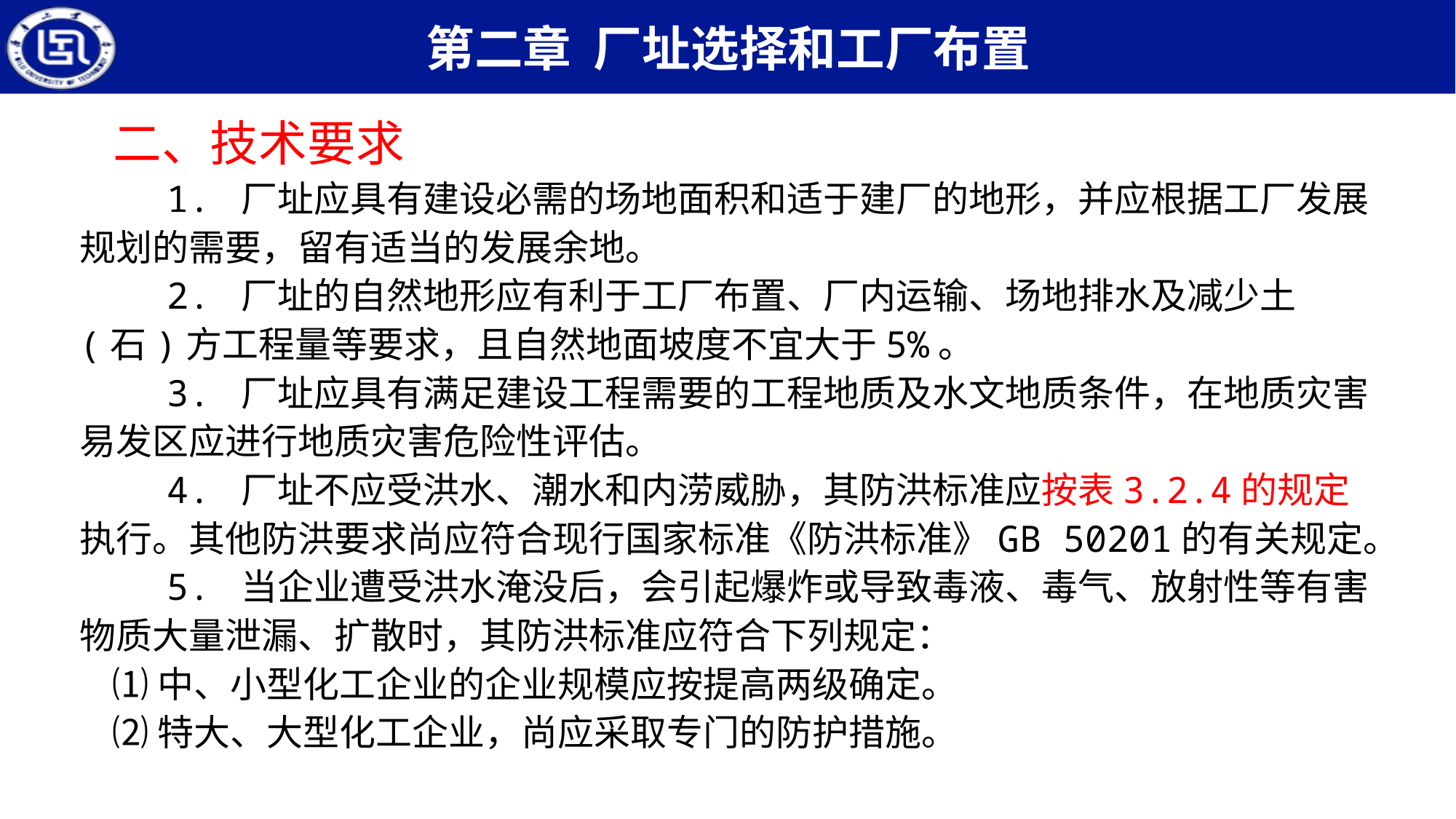

二、技术要求
    1. 厂址应具有建设必需的场地面积和适于建厂的地形，并应根据工厂发展规划的需要，留有适当的发展余地。
    2. 厂址的自然地形应有利于工厂布置、厂内运输、场地排水及减少土(石)方工程量等要求，且自然地面坡度不宜大于5%。
    3. 厂址应具有满足建设工程需要的工程地质及水文地质条件，在地质灾害易发区应进行地质灾害危险性评估。
    4. 厂址不应受洪水、潮水和内涝威胁，其防洪标准应按表3.2.4的规定执行。其他防洪要求尚应符合现行国家标准《防洪标准》GB 50201的有关规定。
    5. 当企业遭受洪水淹没后，会引起爆炸或导致毒液、毒气、放射性等有害物质大量泄漏、扩散时，其防洪标准应符合下列规定：
    ⑴中、小型化工企业的企业规模应按提高两级确定。
    ⑵特大、大型化工企业，尚应采取专门的防护措施。